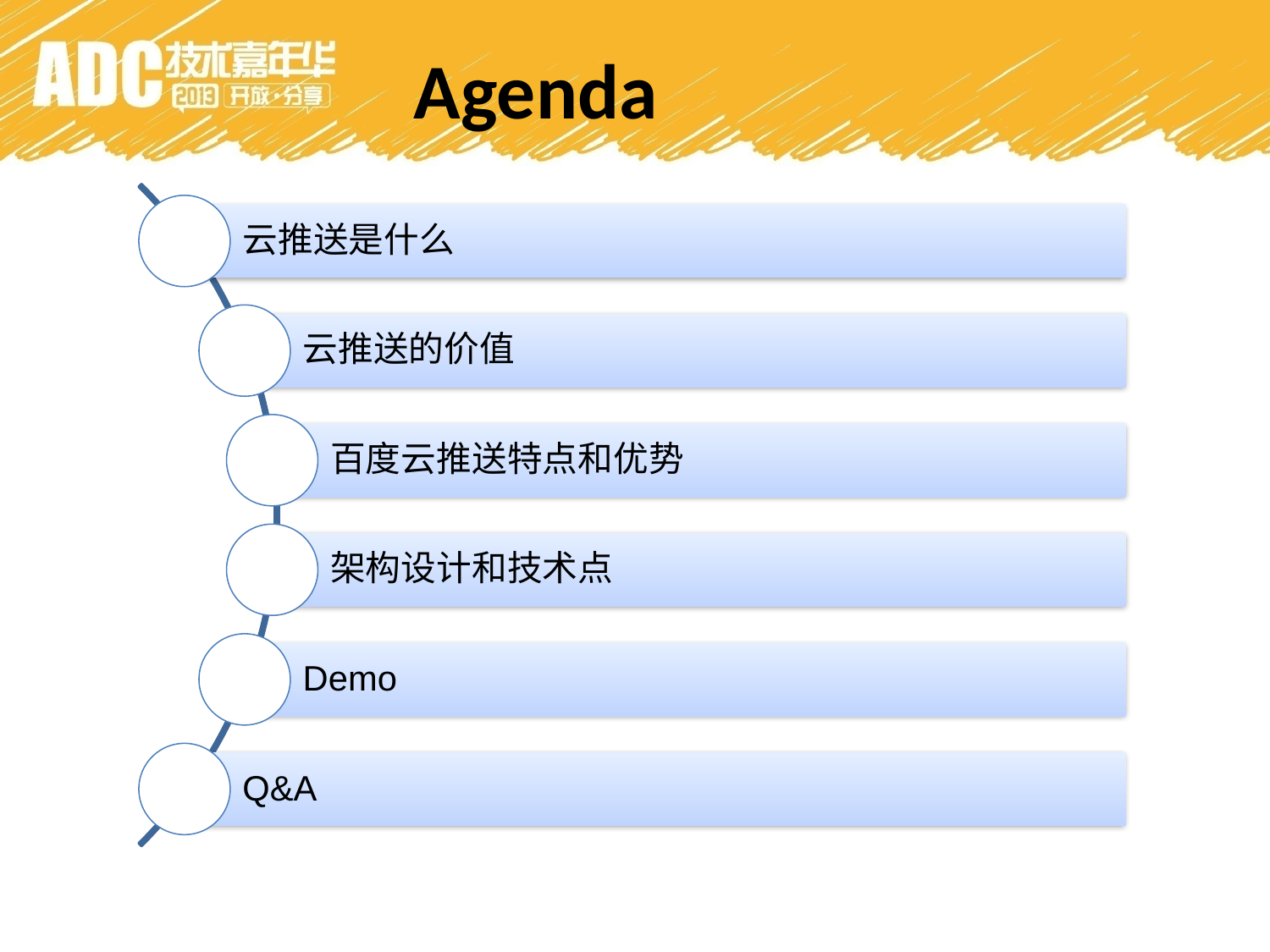

Agenda
云推送是什么
云推送的价值
百度云推送特点和优势
架构设计和技术点
Demo
Q&A